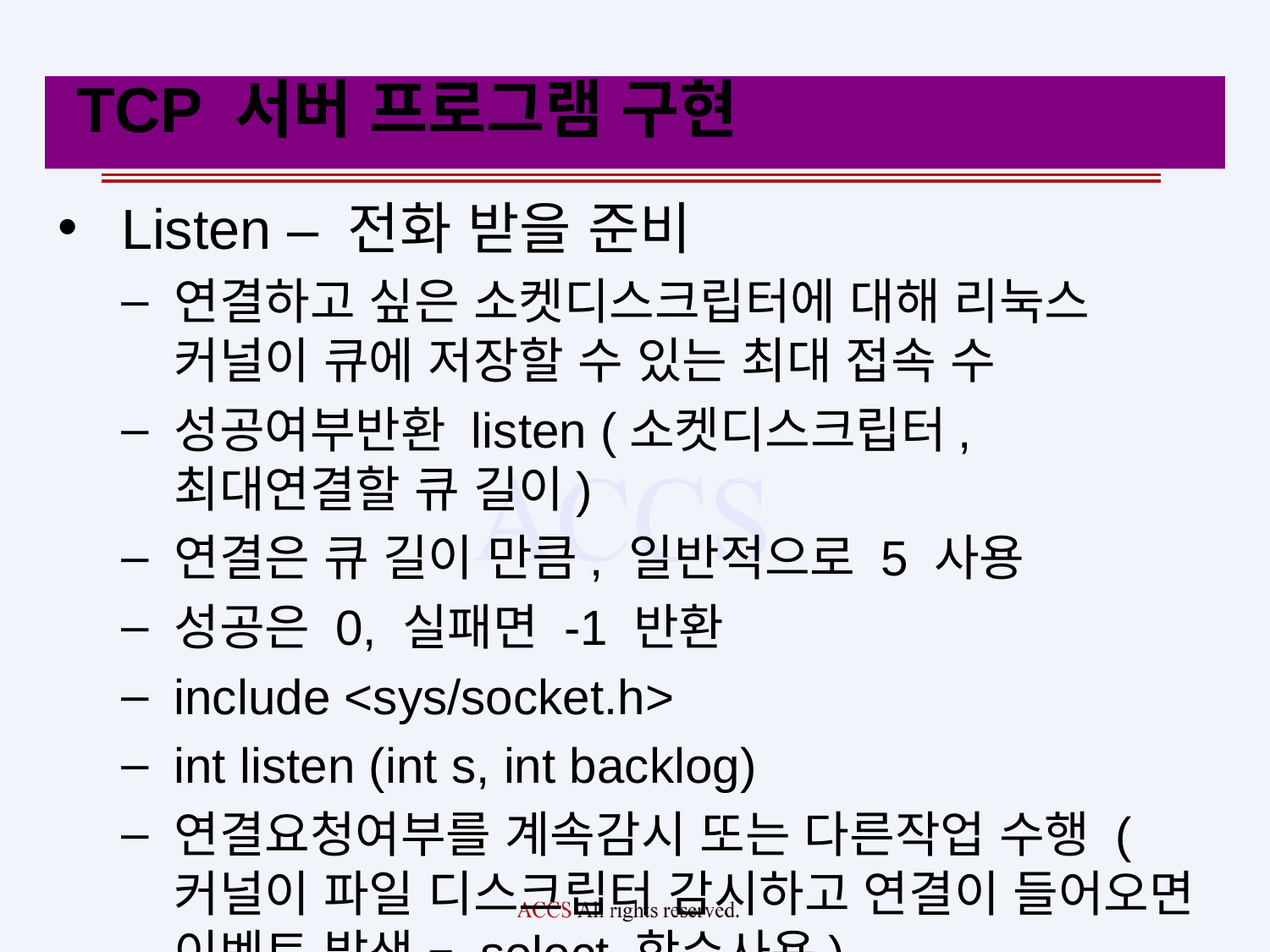

# TCP 서버 프로그램 구현

Listen – 전화 받을 준비
연결하고 싶은 소켓디스크립터에 대해 리눅스 커널이 큐에 저장할 수 있는 최대 접속 수
성공여부반환 listen (소켓디스크립터, 최대연결할 큐 길이)
연결은 큐 길이 만큼, 일반적으로 5 사용
성공은 0, 실패면 -1 반환
include <sys/socket.h>
int listen (int s, int backlog)
연결요청여부를 계속감시 또는 다른작업 수행 (커널이 파일 디스크립터 감시하고 연결이 들어오면 이벤트 발생 – select 함수사용)